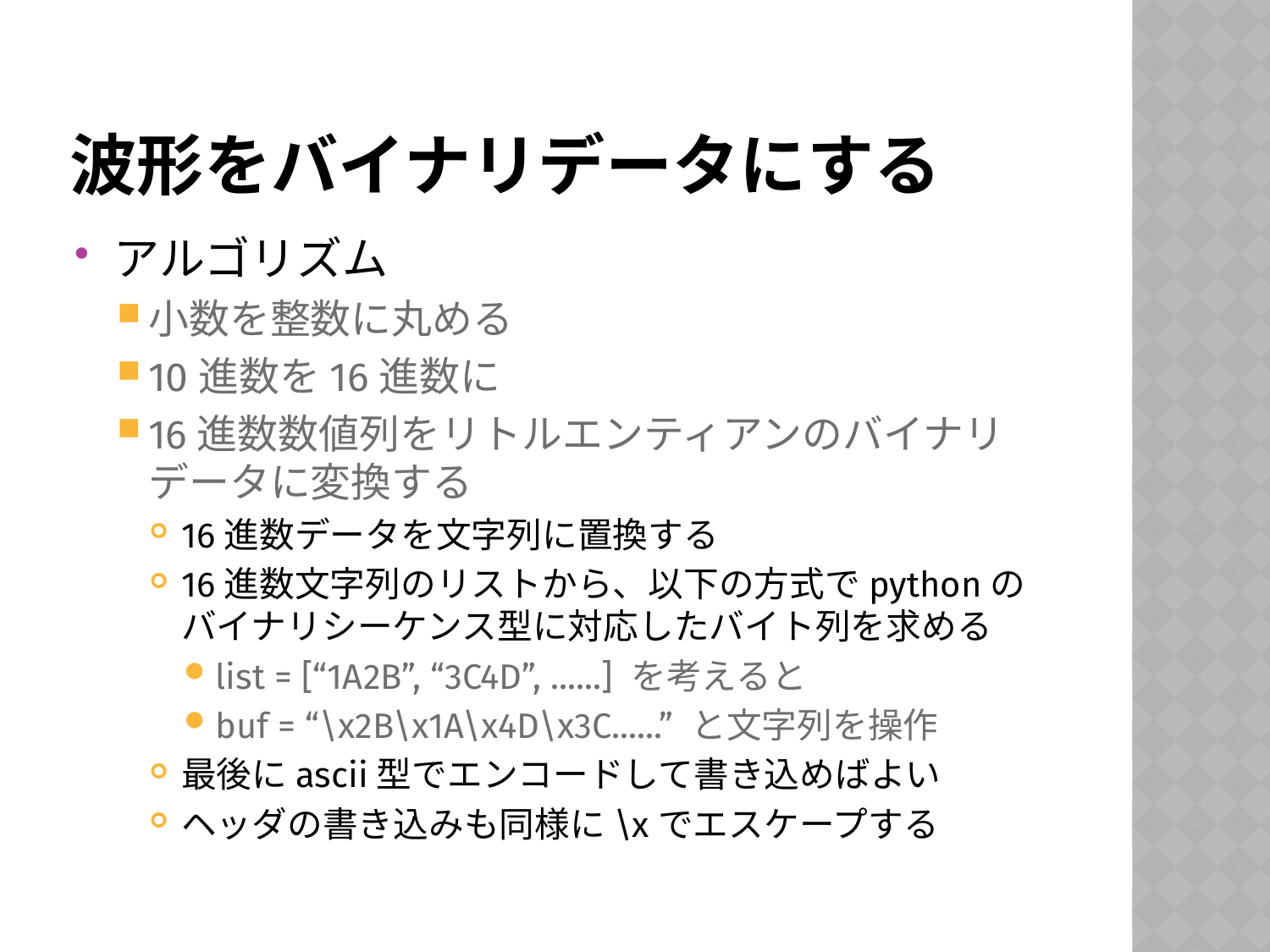

# 波形をバイナリデータにする
アルゴリズム
小数を整数に丸める
10進数を16進数に
16進数数値列をリトルエンティアンのバイナリデータに変換する
16進数データを文字列に置換する
16進数文字列のリストから、以下の方式でpythonのバイナリシーケンス型に対応したバイト列を求める
list = [“1A2B”, “3C4D”, ......] を考えると
buf = “\x2B\x1A\x4D\x3C......” と文字列を操作
最後にascii型でエンコードして書き込めばよい
ヘッダの書き込みも同様に\xでエスケープする